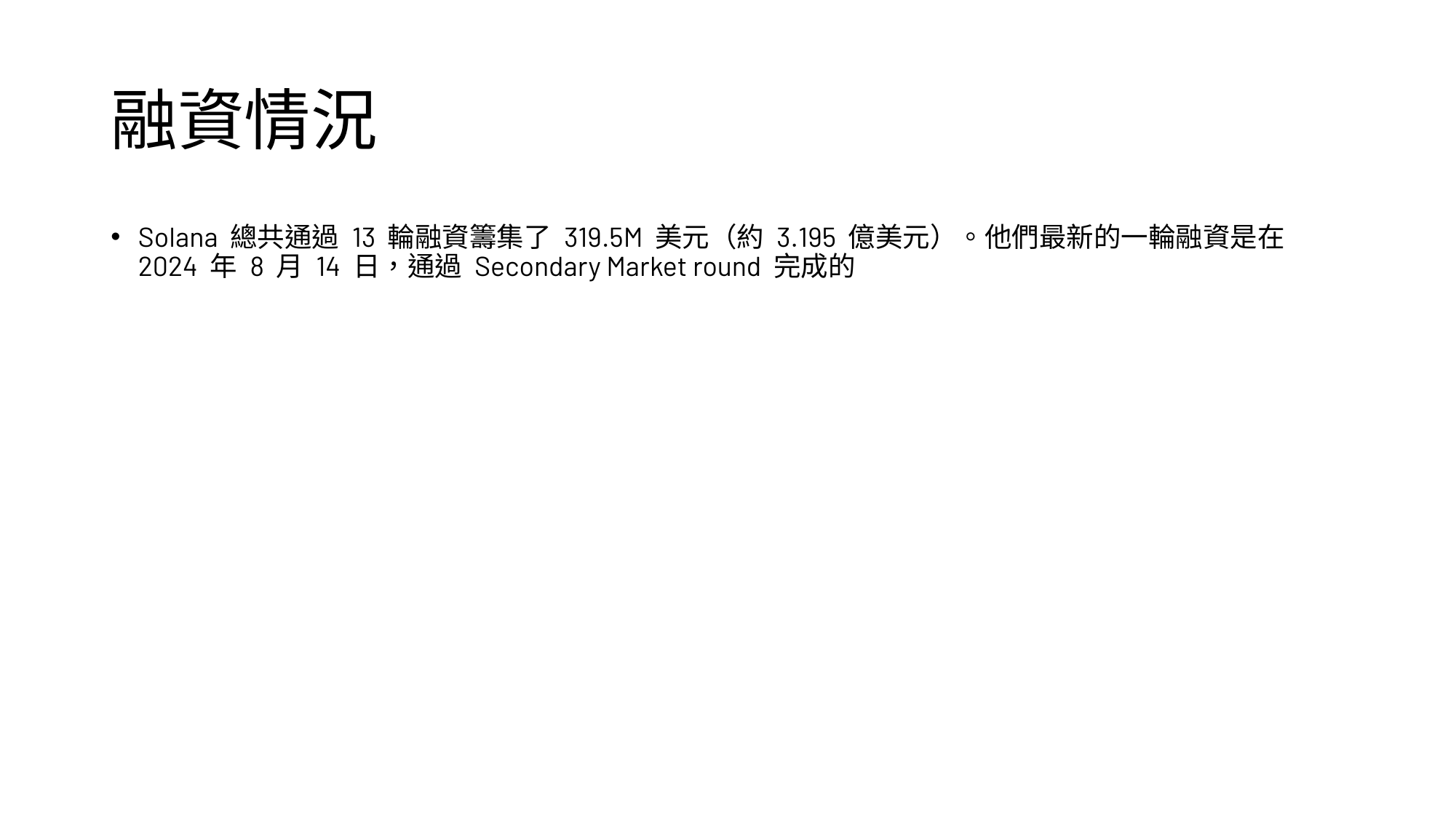

# 融資情況
Solana 總共通過 13 輪融資籌集了 319.5M 美元（約 3.195 億美元）。他們最新的一輪融資是在 2024 年 8 月 14 日，通過 Secondary Market round 完成的